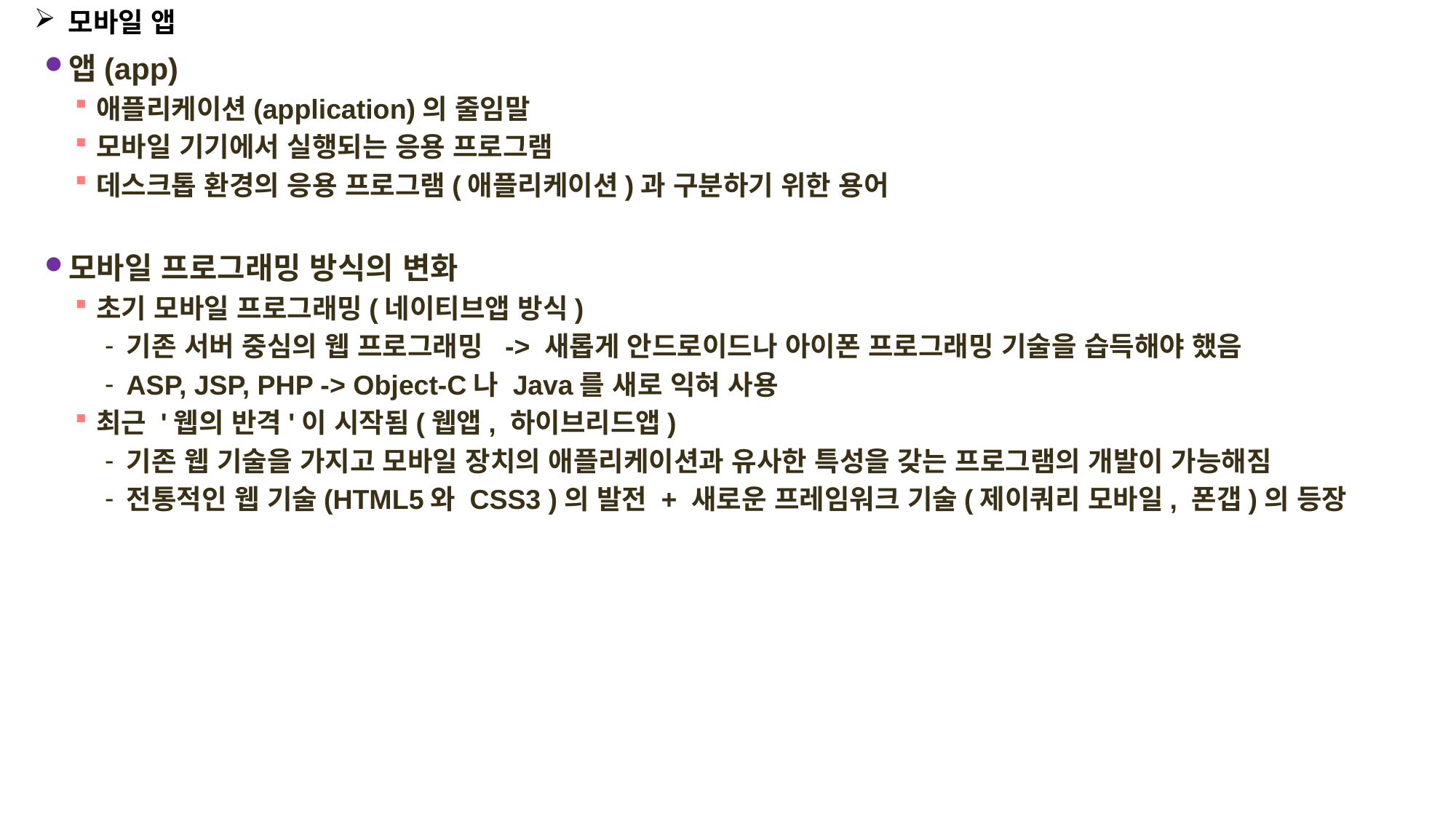

모바일 앱
앱(app)
애플리케이션(application)의 줄임말
모바일 기기에서 실행되는 응용 프로그램
데스크톱 환경의 응용 프로그램(애플리케이션)과 구분하기 위한 용어

모바일 프로그래밍 방식의 변화
초기 모바일 프로그래밍(네이티브앱 방식)
기존 서버 중심의 웹 프로그래밍  -> 새롭게 안드로이드나 아이폰 프로그래밍 기술을 습득해야 했음
ASP, JSP, PHP -> Object-C나 Java를 새로 익혀 사용
최근 '웹의 반격'이 시작됨(웹앱, 하이브리드앱)
기존 웹 기술을 가지고 모바일 장치의 애플리케이션과 유사한 특성을 갖는 프로그램의 개발이 가능해짐
전통적인 웹 기술(HTML5와 CSS3 )의 발전 + 새로운 프레임워크 기술(제이쿼리 모바일, 폰갭)의 등장